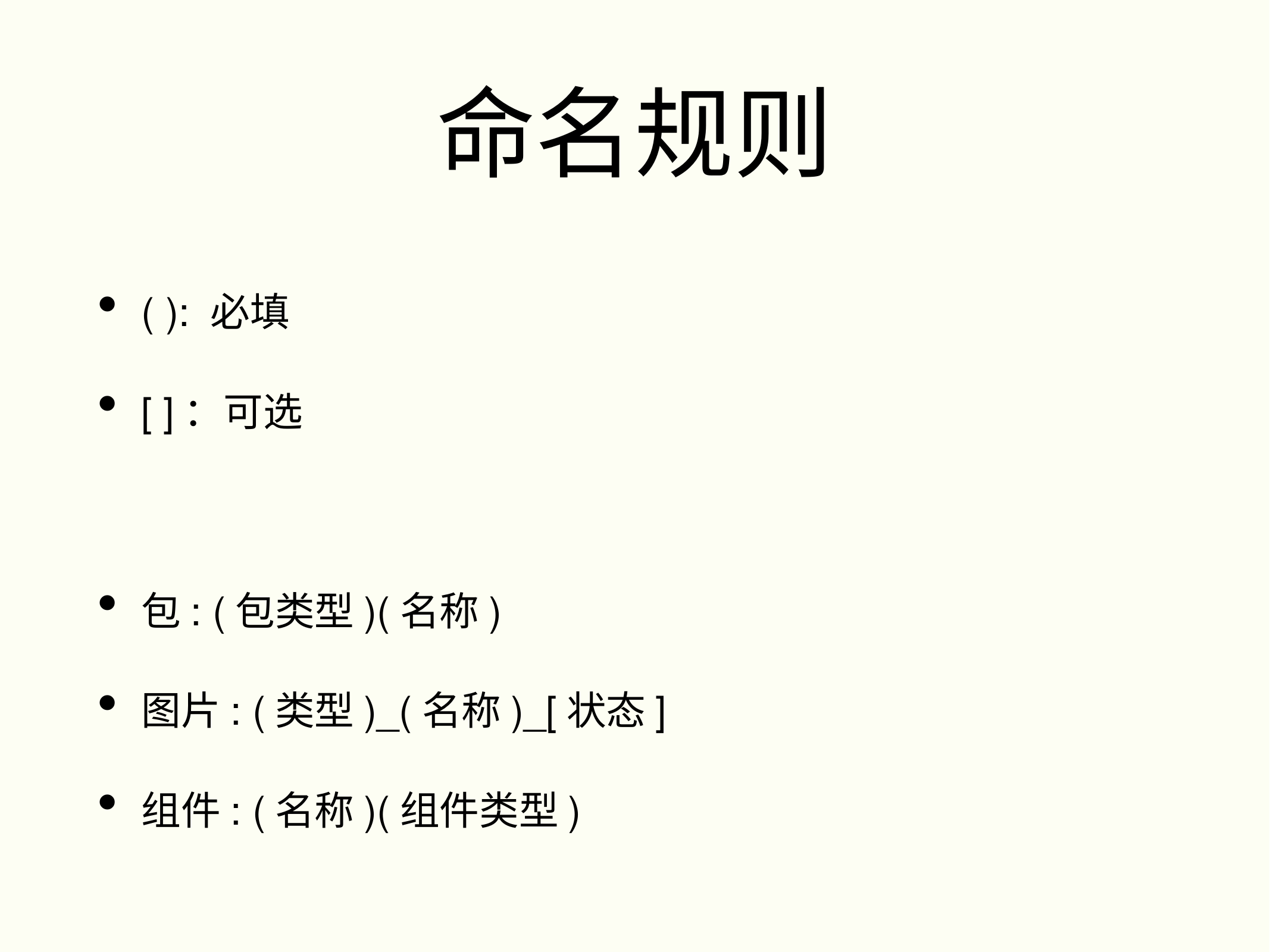

# 命名规则
( ): 必填
[ ]：可选

包: (包类型)(名称)
图片: (类型)_(名称)_[状态]
组件: (名称)(组件类型)